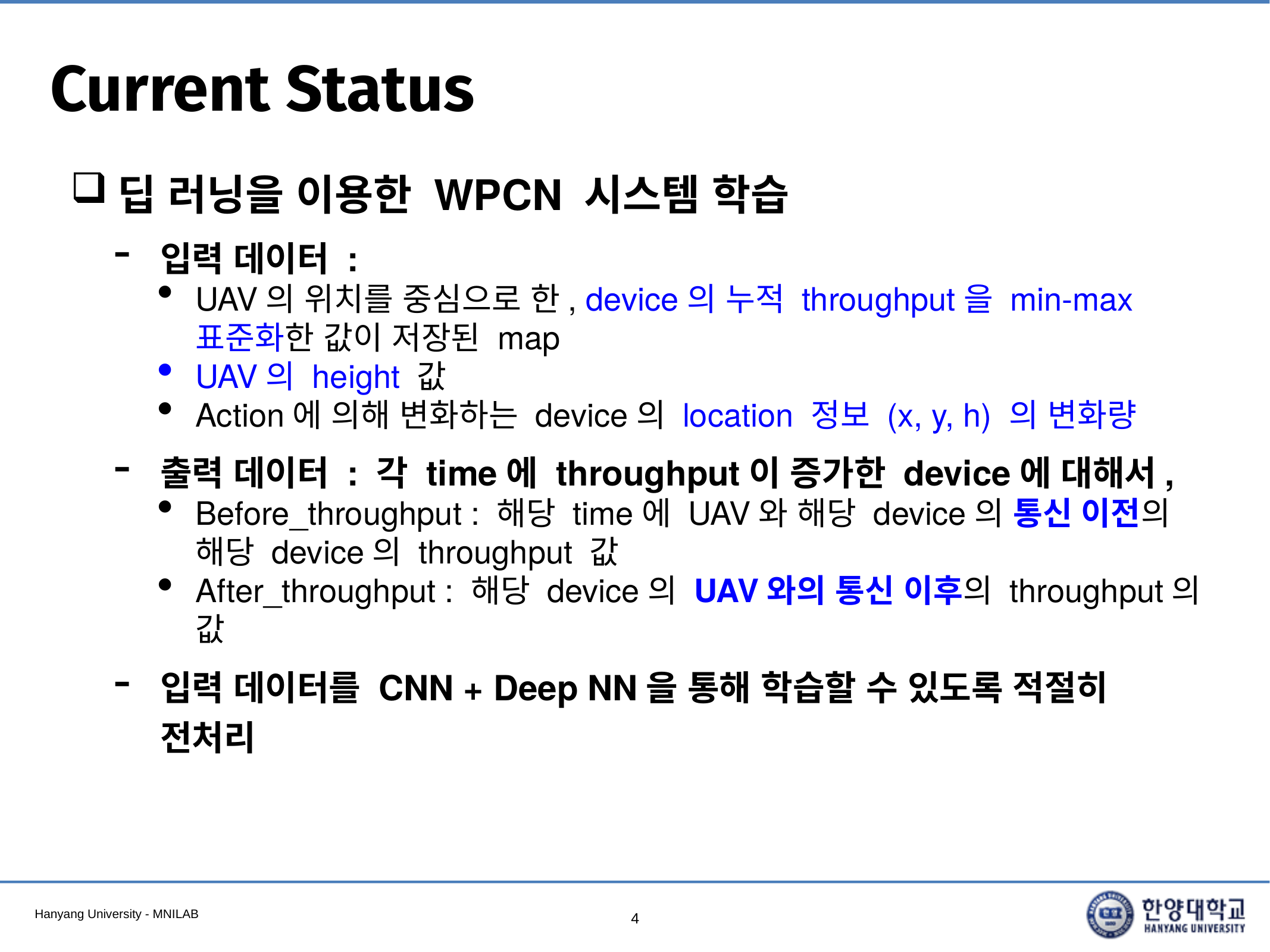

# Current Status
딥 러닝을 이용한 WPCN 시스템 학습
입력 데이터 :
UAV의 위치를 중심으로 한, device의 누적 throughput을 min-max 표준화한 값이 저장된 map
UAV의 height 값
Action에 의해 변화하는 device의 location 정보 (x, y, h) 의 변화량
출력 데이터 : 각 time에 throughput이 증가한 device에 대해서,
Before_throughput : 해당 time에 UAV와 해당 device의 통신 이전의 해당 device의 throughput 값
After_throughput : 해당 device의 UAV와의 통신 이후의 throughput의 값
입력 데이터를 CNN + Deep NN을 통해 학습할 수 있도록 적절히 전처리
4